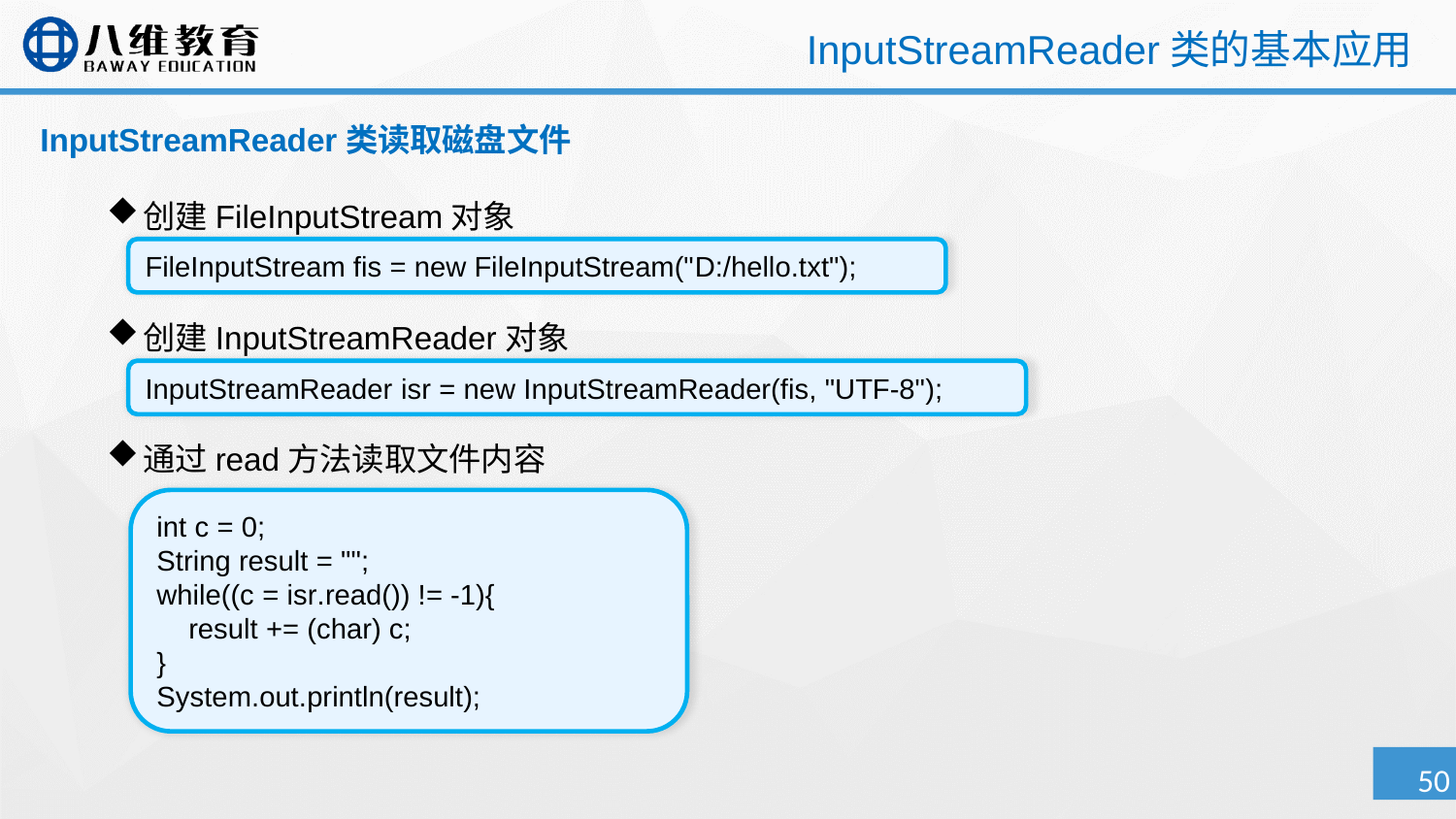

# InputStreamReader类的基本应用
InputStreamReader类读取磁盘文件
创建FileInputStream对象

创建InputStreamReader对象

通过read方法读取文件内容

FileInputStream fis = new FileInputStream("D:/hello.txt");

InputStreamReader isr = new InputStreamReader(fis, "UTF-8");
int c = 0;
String result = "";
while((c = isr.read()) != -1){
    result += (char) c;
}
System.out.println(result);